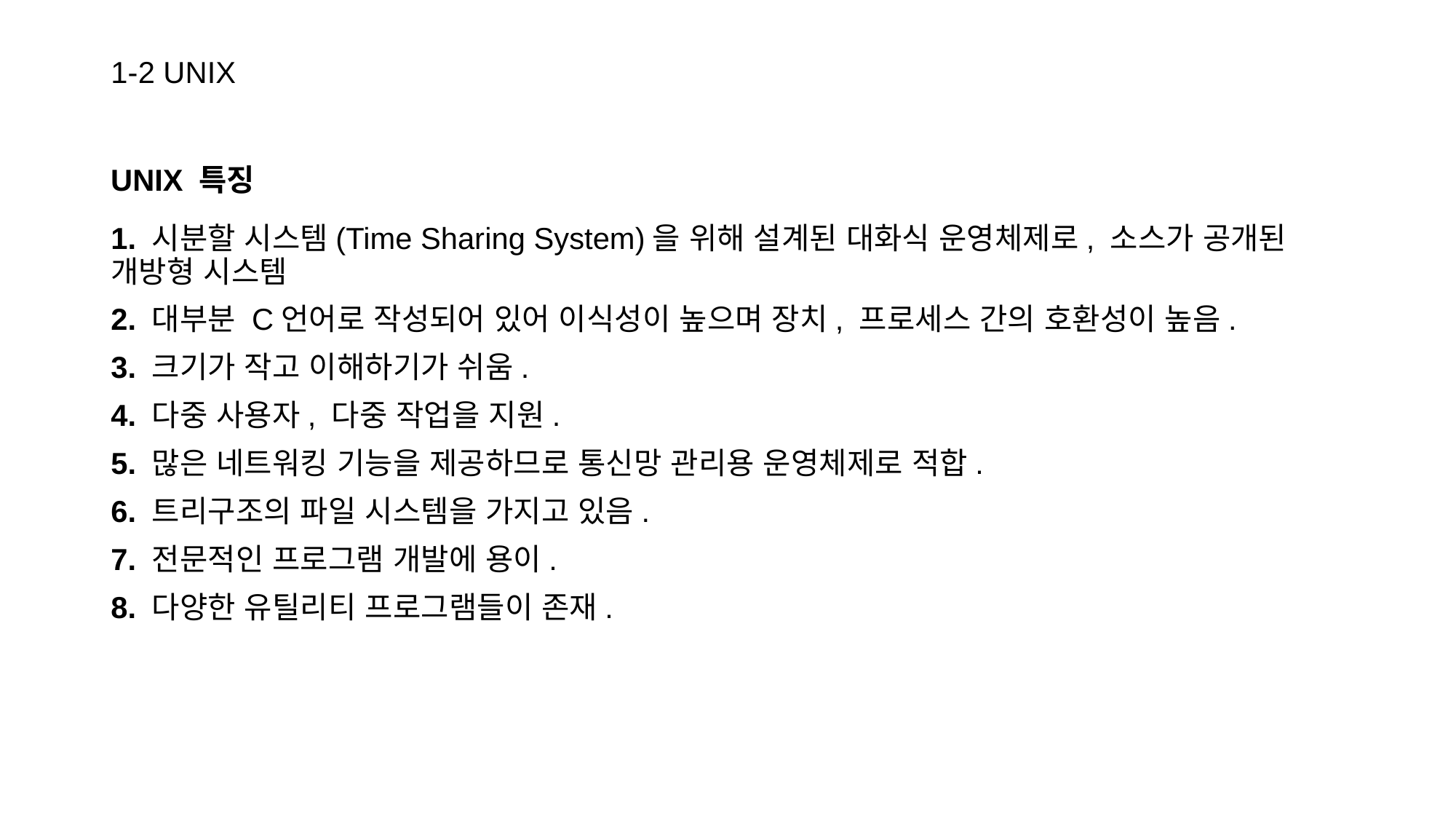

# 1-2 UNIX
UNIX 특징
1. 시분할 시스템(Time Sharing System)을 위해 설계된 대화식 운영체제로, 소스가 공개된 개방형 시스템
2. 대부분 C언어로 작성되어 있어 이식성이 높으며 장치, 프로세스 간의 호환성이 높음.
3. 크기가 작고 이해하기가 쉬움.
4. 다중 사용자, 다중 작업을 지원.
5. 많은 네트워킹 기능을 제공하므로 통신망 관리용 운영체제로 적합.
6. 트리구조의 파일 시스템을 가지고 있음.
7. 전문적인 프로그램 개발에 용이.
8. 다양한 유틸리티 프로그램들이 존재.